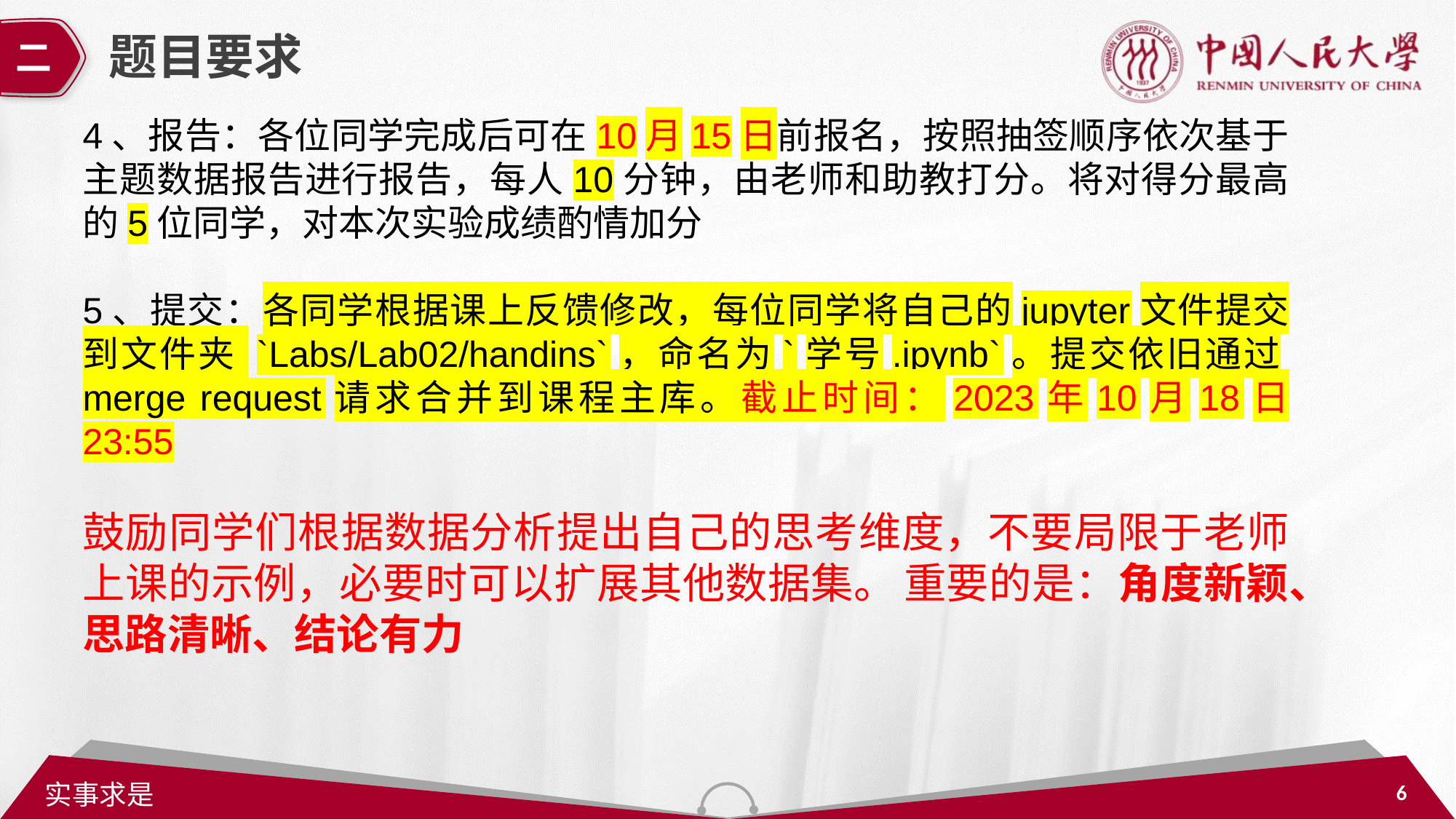

题目要求
二
4、报告：各位同学完成后可在10月15日前报名，按照抽签顺序依次基于主题数据报告进行报告，每人10分钟，由老师和助教打分。将对得分最高的5位同学，对本次实验成绩酌情加分

5、提交：各同学根据课上反馈修改，每位同学将自己的jupyter文件提交到文件夹 `Labs/Lab02/handins`，命名为`学号.ipynb`。提交依旧通过merge request请求合并到课程主库。截止时间：2023年10月18日 23:55

鼓励同学们根据数据分析提出自己的思考维度，不要局限于老师上课的示例，必要时可以扩展其他数据集。 重要的是：角度新颖、思路清晰、结论有力